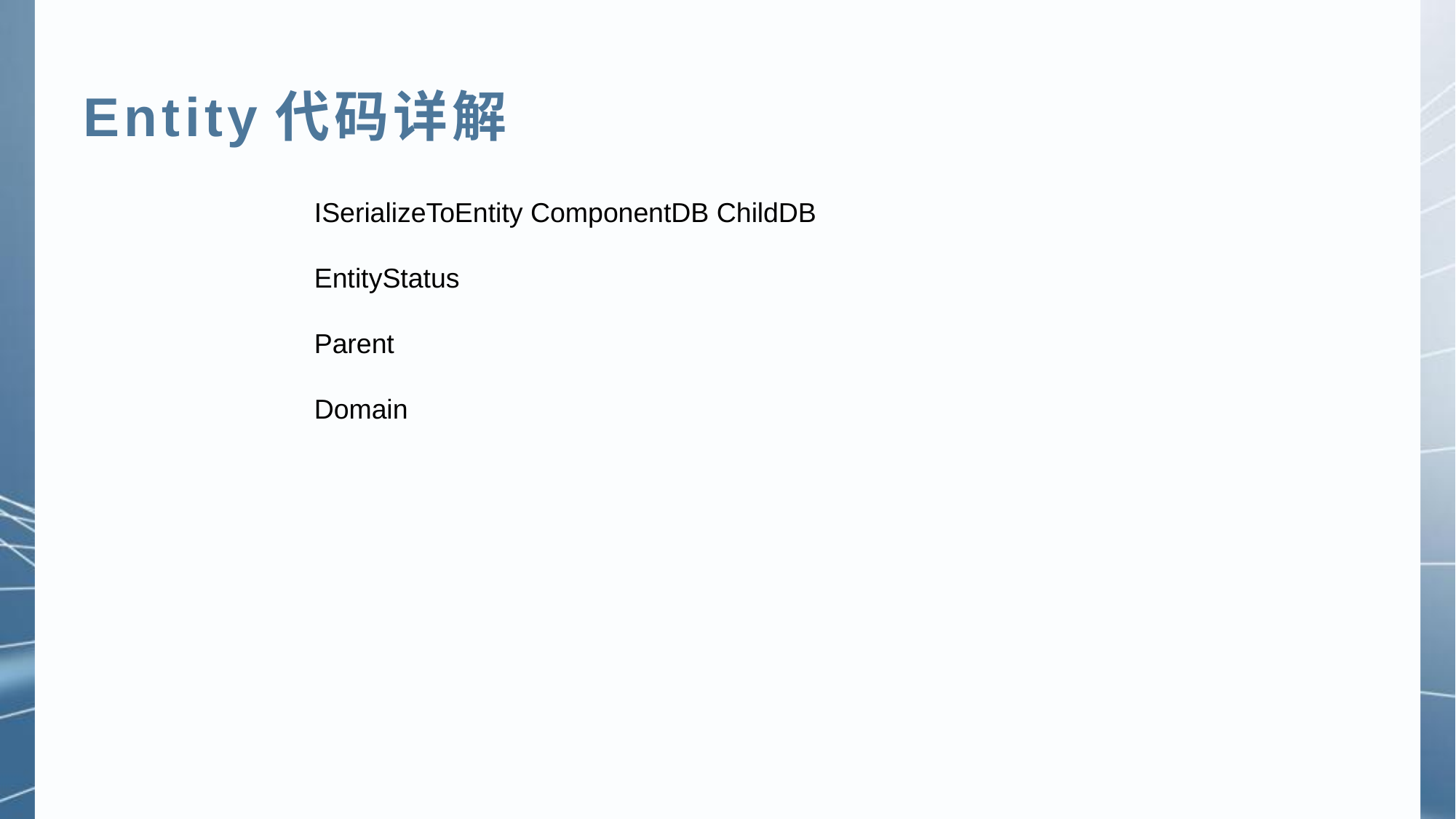

Entity代码详解
ISerializeToEntity ComponentDB ChildDB

EntityStatus

Parent

Domain